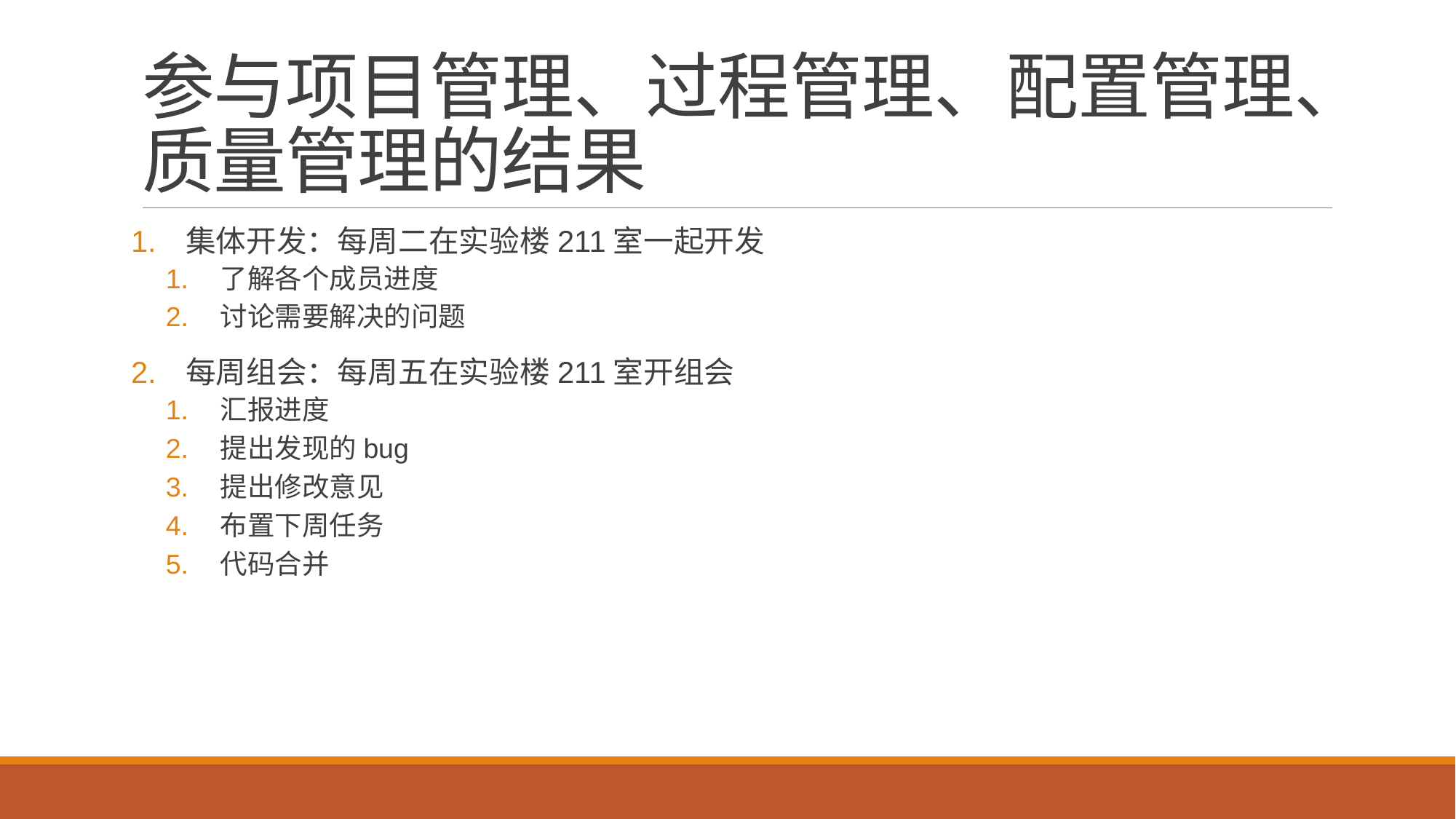

# 参与项目管理、过程管理、配置管理、质量管理的结果
集体开发：每周二在实验楼211室一起开发
了解各个成员进度
讨论需要解决的问题
每周组会：每周五在实验楼211室开组会
汇报进度
提出发现的bug
提出修改意见
布置下周任务
代码合并